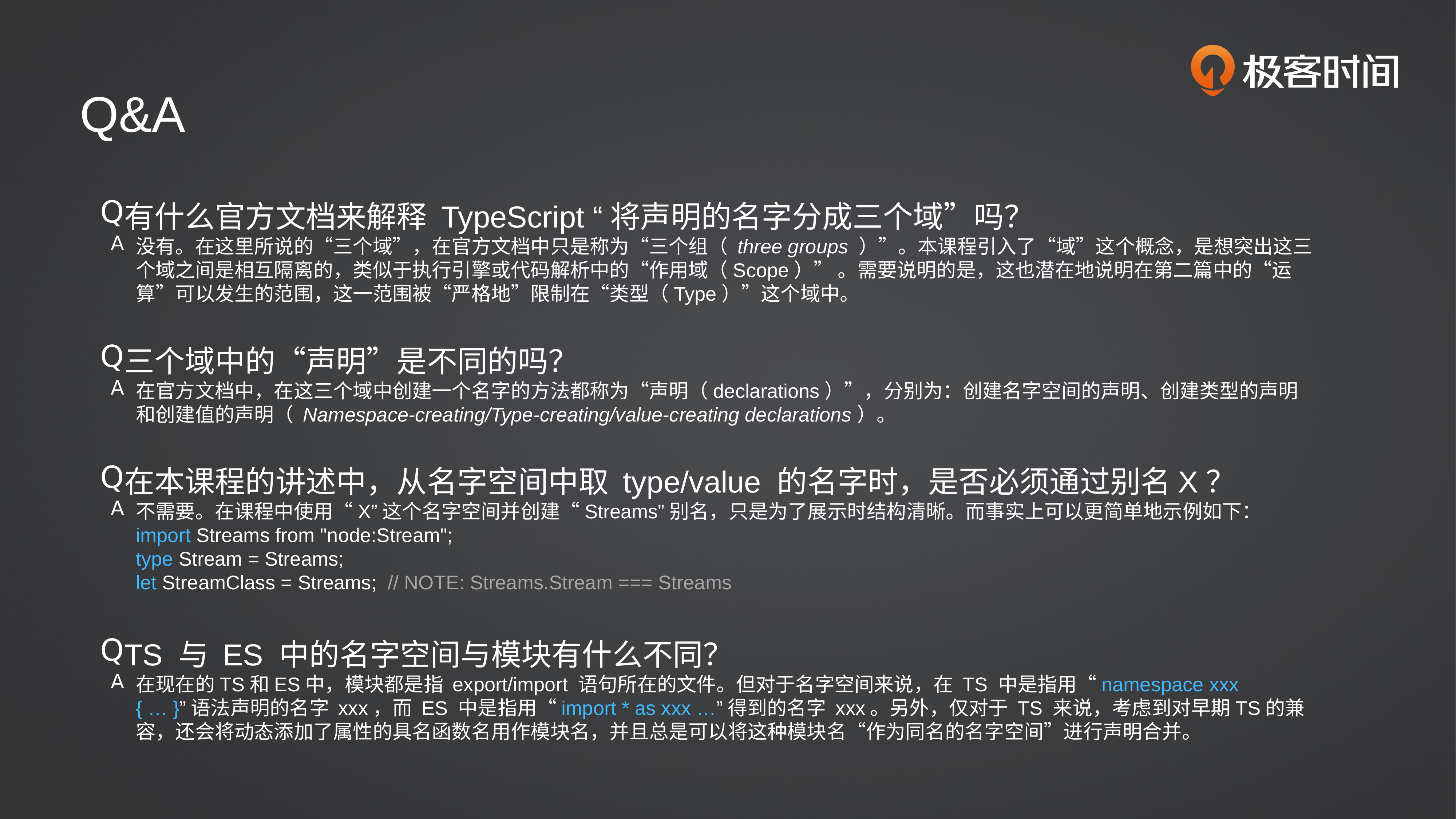

Q&A
有什么官方文档来解释 TypeScript “将声明的名字分成三个域”吗？
没有。在这里所说的“三个域”，在官方文档中只是称为“三个组（ three groups ）”。本课程引入了“域”这个概念，是想突出这三个域之间是相互隔离的，类似于执行引擎或代码解析中的“作用域（Scope）” 。需要说明的是，这也潜在地说明在第二篇中的“运算”可以发生的范围，这一范围被“严格地”限制在“类型（Type）”这个域中。
三个域中的“声明”是不同的吗？
在官方文档中，在这三个域中创建一个名字的方法都称为“声明（declarations）”，分别为：创建名字空间的声明、创建类型的声明和创建值的声明（ Namespace-creating/Type-creating/value-creating declarations）。
在本课程的讲述中，从名字空间中取 type/value 的名字时，是否必须通过别名X？
不需要。在课程中使用“X”这个名字空间并创建“Streams”别名，只是为了展示时结构清晰。而事实上可以更简单地示例如下：
import Streams from "node:Stream";
type Stream = Streams;
let StreamClass = Streams;  // NOTE: Streams.Stream === Streams
TS 与 ES 中的名字空间与模块有什么不同？
在现在的TS和ES中，模块都是指 export/import 语句所在的文件。但对于名字空间来说，在 TS 中是指用“namespace xxx { … }”语法声明的名字 xxx，而 ES 中是指用“import * as xxx …”得到的名字 xxx。另外，仅对于 TS 来说，考虑到对早期TS的兼容，还会将动态添加了属性的具名函数名用作模块名，并且总是可以将这种模块名“作为同名的名字空间”进行声明合并。